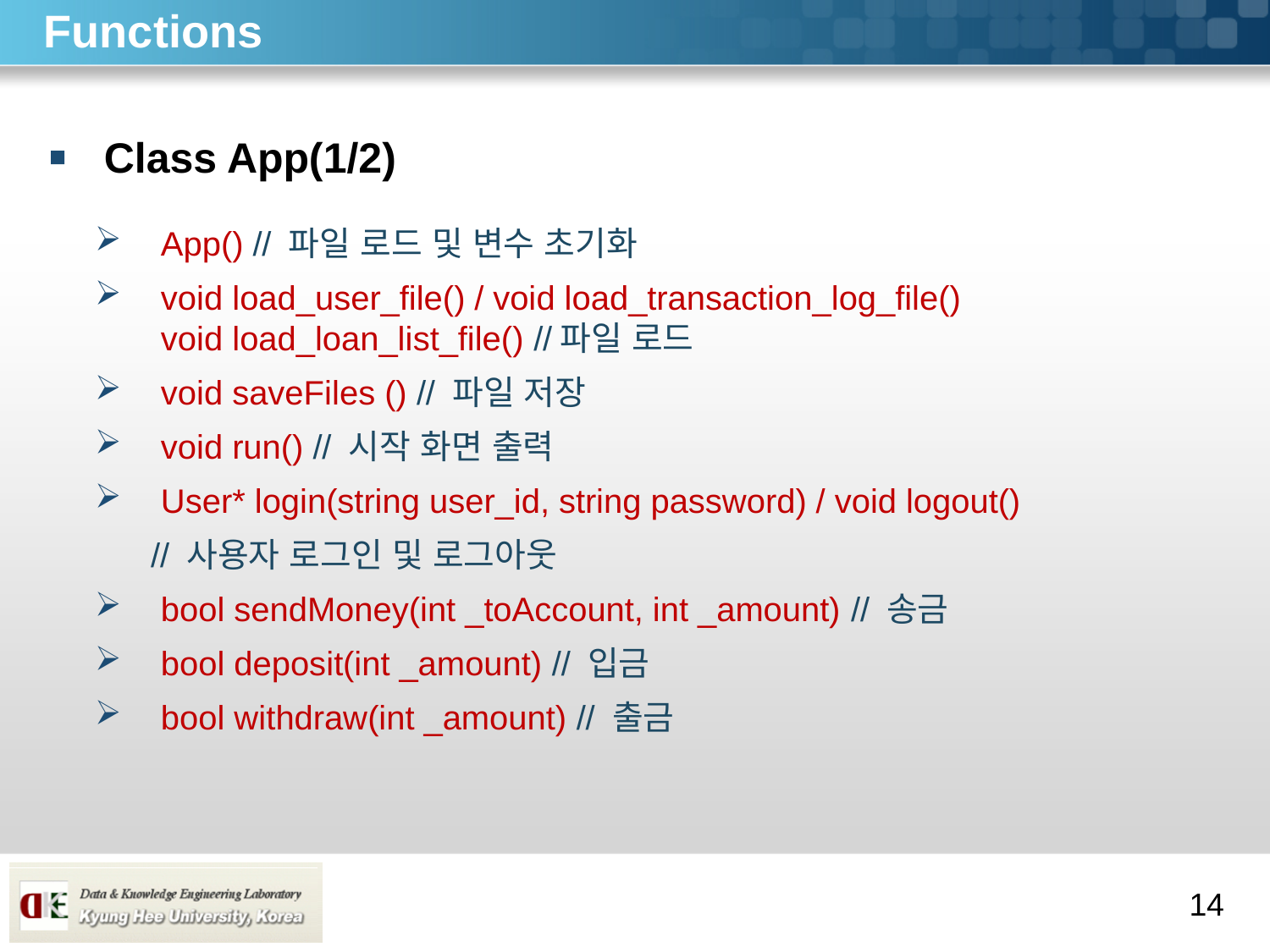

# Functions
 Class App(1/2)
App() // 파일 로드 및 변수 초기화
void load_user_file() / void load_transaction_log_file()
void load_loan_list_file() //파일 로드
void saveFiles () // 파일 저장
void run() // 시작 화면 출력
User* login(string user_id, string password) / void logout()
      // 사용자 로그인 및 로그아웃
bool sendMoney(int _toAccount, int _amount) // 송금
bool deposit(int _amount) // 입금
bool withdraw(int _amount) // 출금